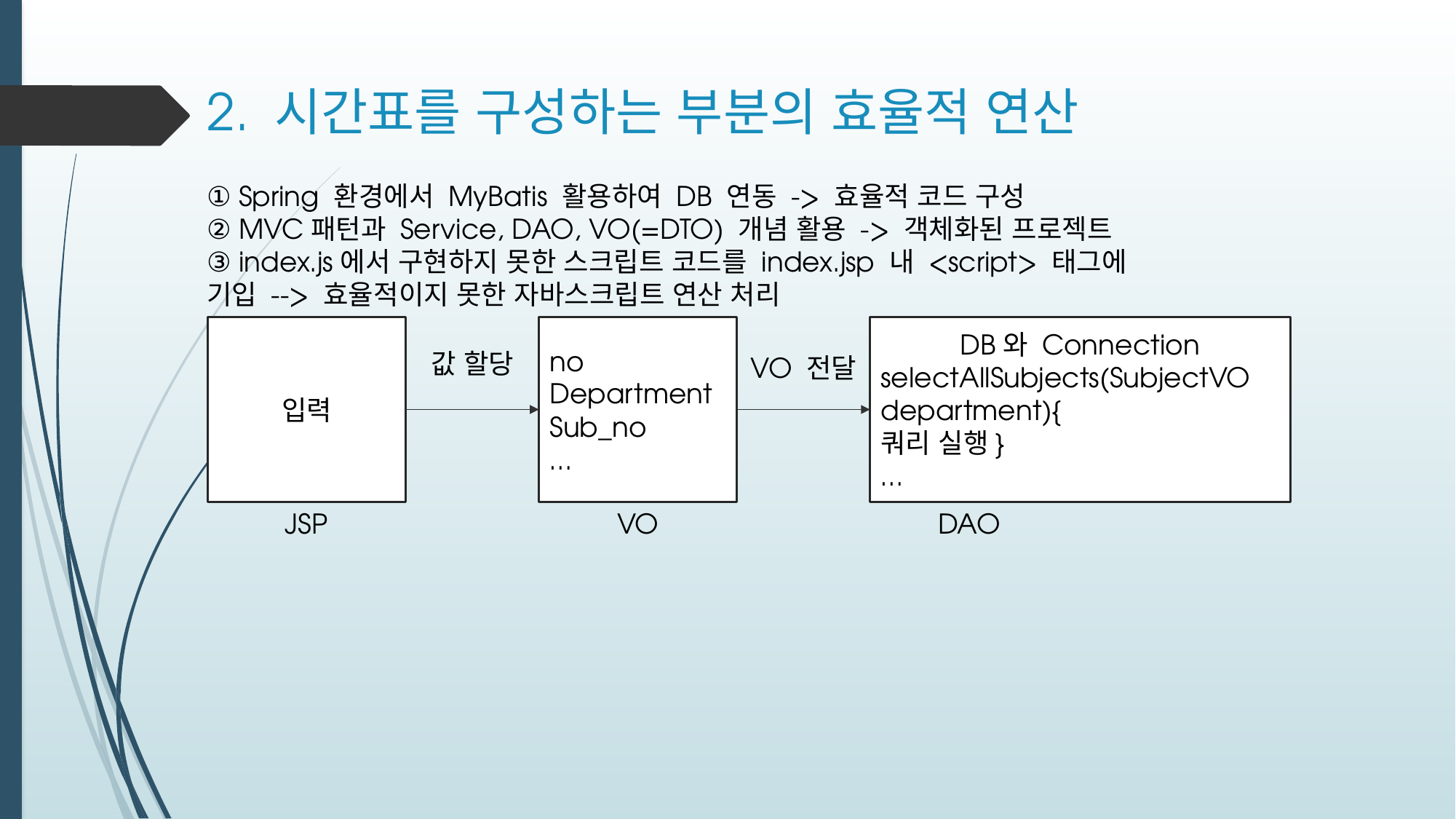

# 2. 시간표를 구성하는 부분의 효율적 연산
① Spring 환경에서 MyBatis 활용하여 DB 연동 -> 효율적 코드 구성
② MVC패턴과 Service, DAO, VO(=DTO) 개념 활용 -> 객체화된 프로젝트
③ index.js에서 구현하지 못한 스크립트 코드를 index.jsp 내 <script> 태그에 기입 --> 효율적이지 못한 자바스크립트 연산 처리
DB와 Connection
selectAllSubjects(SubjectVO department){
쿼리 실행}
…
입력
no
Department
Sub_no
…
값 할당
VO 전달
JSP
VO
DAO